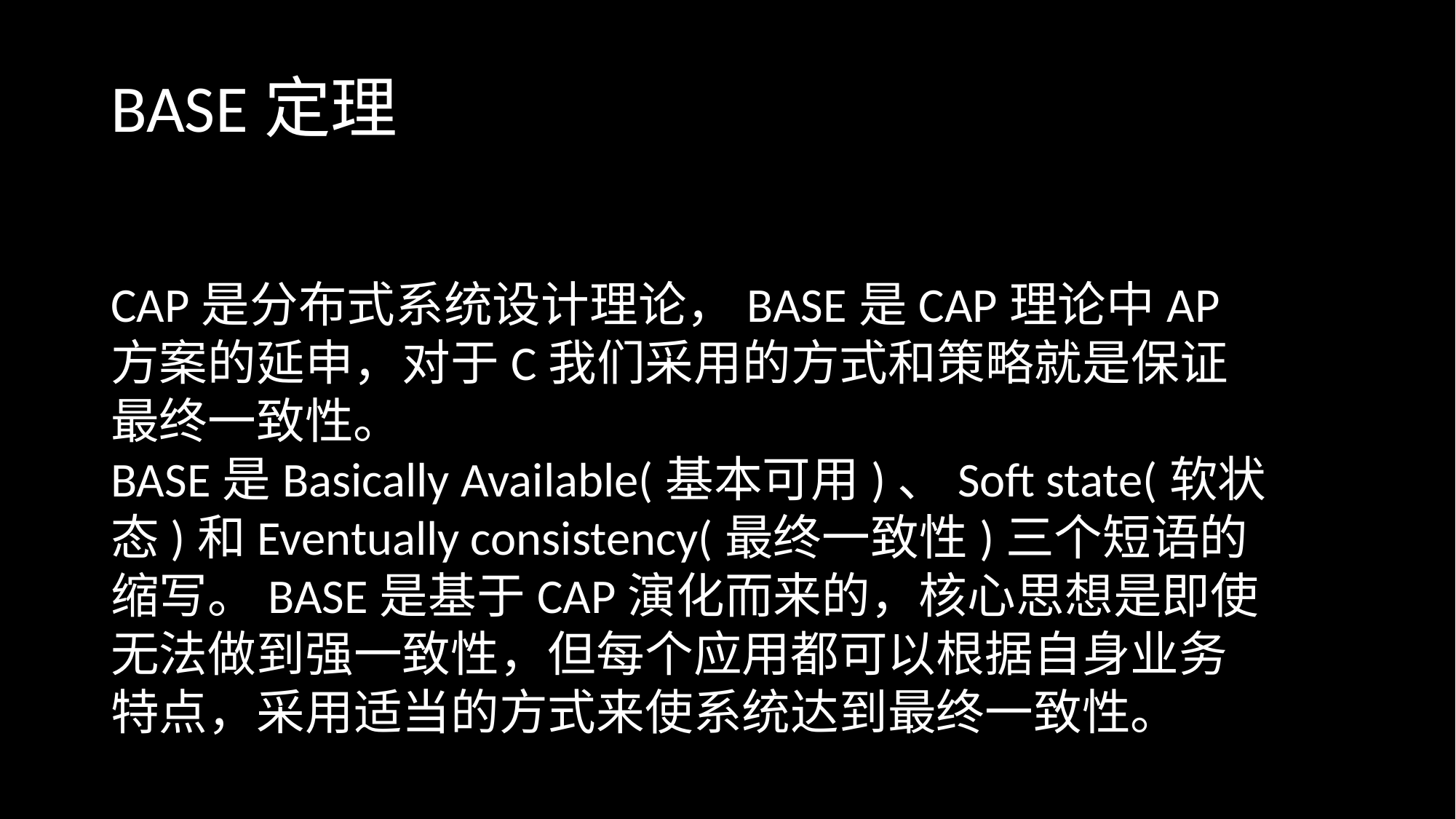

BASE定理
CAP是分布式系统设计理论，BASE是CAP理论中AP方案的延申，对于C我们采用的方式和策略就是保证最终一致性。
BASE是Basically Available(基本可用)、Soft state(软状态)和Eventually consistency(最终一致性)三个短语的缩写。BASE是基于CAP演化而来的，核心思想是即使无法做到强一致性，但每个应用都可以根据自身业务特点，采用适当的方式来使系统达到最终一致性。